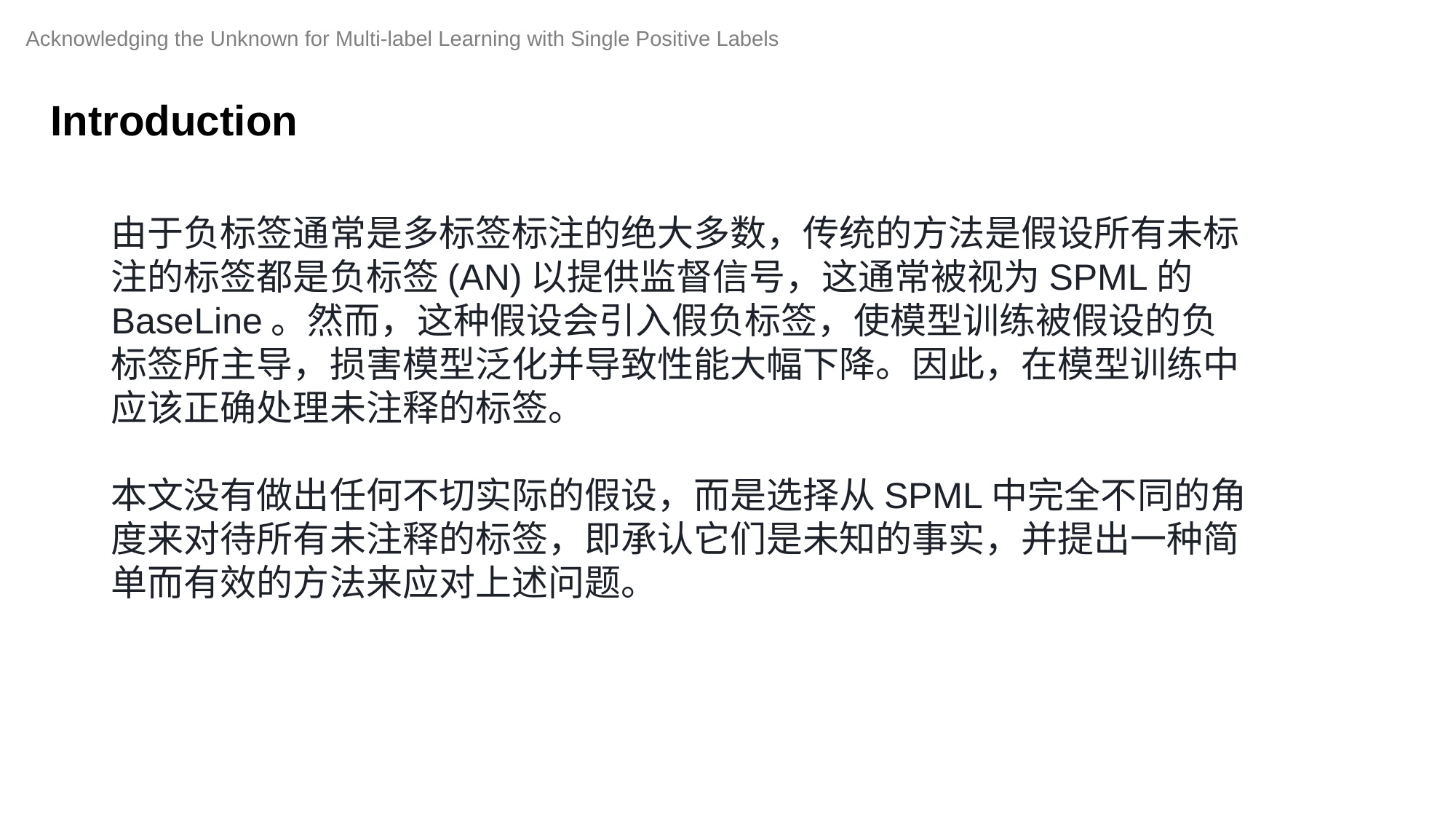

Acknowledging the Unknown for Multi-label Learning with Single Positive Labels
Introduction
由于负标签通常是多标签标注的绝大多数，传统的方法是假设所有未标注的标签都是负标签(AN)以提供监督信号，这通常被视为SPML的BaseLine。然而，这种假设会引入假负标签，使模型训练被假设的负标签所主导，损害模型泛化并导致性能大幅下降。因此，在模型训练中应该正确处理未注释的标签。

本文没有做出任何不切实际的假设，而是选择从SPML中完全不同的角度来对待所有未注释的标签，即承认它们是未知的事实，并提出一种简单而有效的方法来应对上述问题。